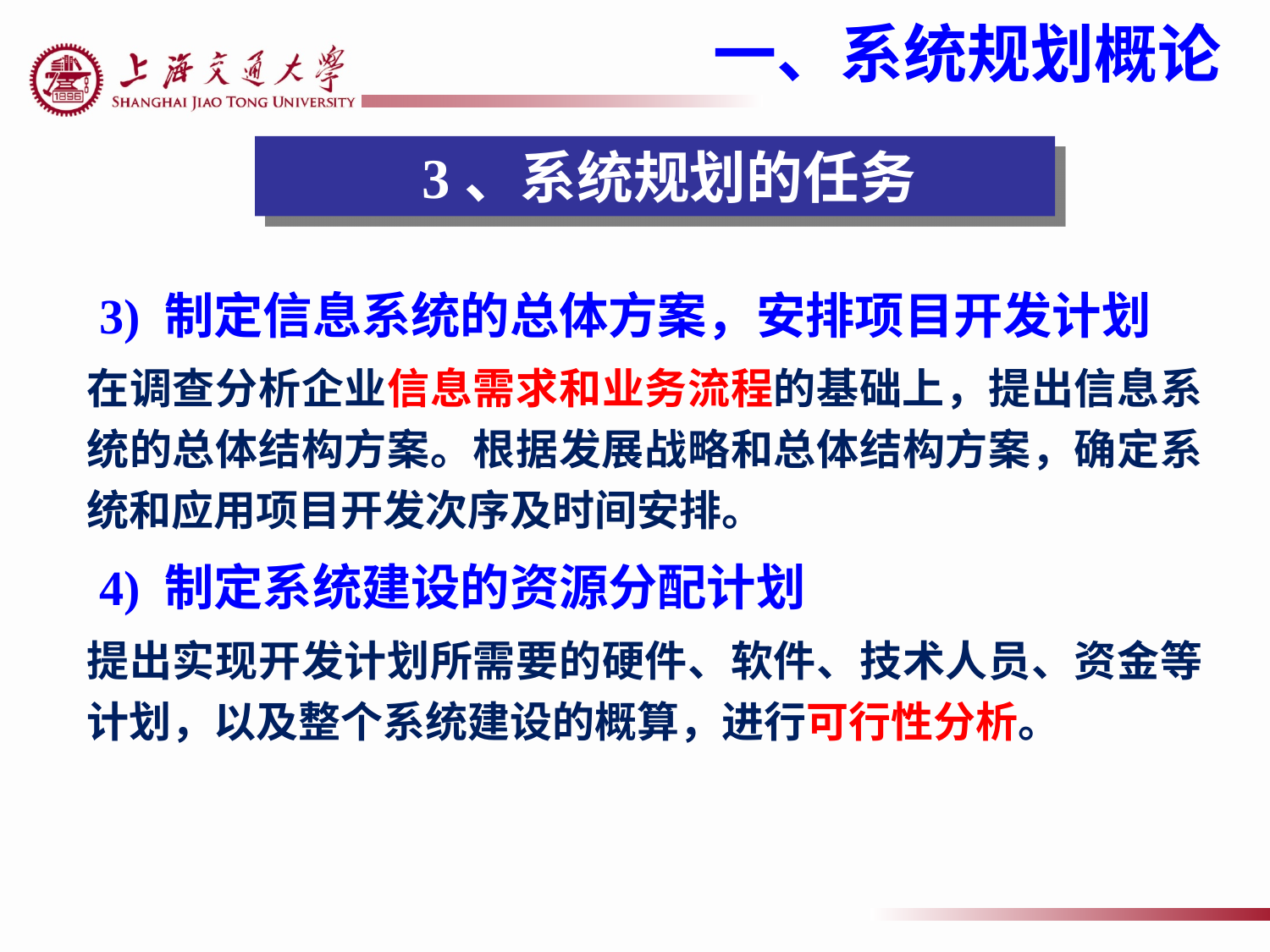

一、系统规划概论
  3、系统规划的任务
 3) 制定信息系统的总体方案，安排项目开发计划
在调查分析企业信息需求和业务流程的基础上，提出信息系统的总体结构方案。根据发展战略和总体结构方案，确定系统和应用项目开发次序及时间安排。
 4) 制定系统建设的资源分配计划
提出实现开发计划所需要的硬件、软件、技术人员、资金等计划，以及整个系统建设的概算，进行可行性分析。